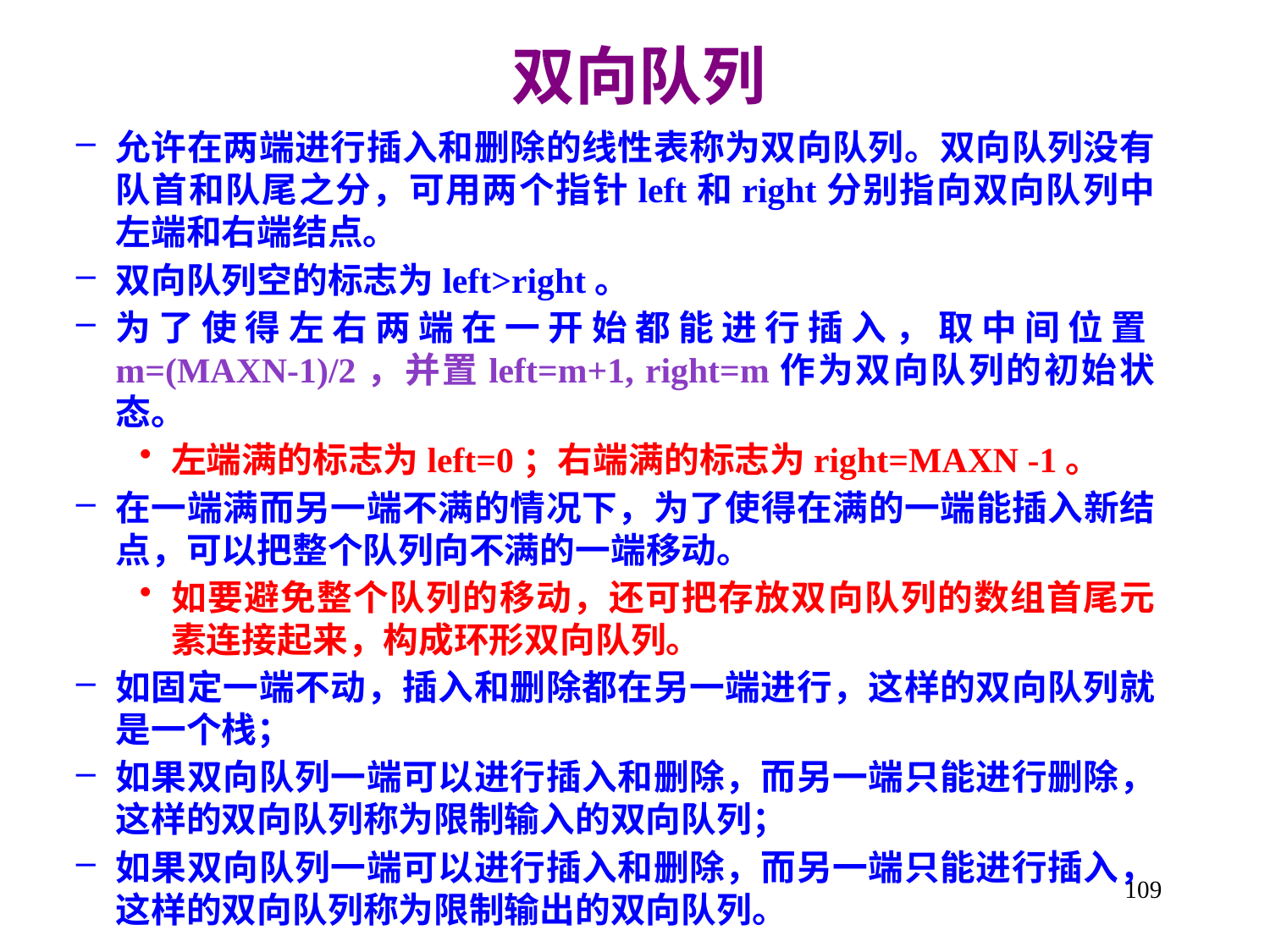

双向队列
允许在两端进行插入和删除的线性表称为双向队列。双向队列没有队首和队尾之分，可用两个指针left和right分别指向双向队列中左端和右端结点。
双向队列空的标志为left>right。
为了使得左右两端在一开始都能进行插入，取中间位置m=(MAXN-1)/2，并置left=m+1, right=m作为双向队列的初始状态。
左端满的标志为left=0；右端满的标志为right=MAXN -1。
在一端满而另一端不满的情况下，为了使得在满的一端能插入新结点，可以把整个队列向不满的一端移动。
如要避免整个队列的移动，还可把存放双向队列的数组首尾元素连接起来，构成环形双向队列。
如固定一端不动，插入和删除都在另一端进行，这样的双向队列就是一个栈；
如果双向队列一端可以进行插入和删除，而另一端只能进行删除，这样的双向队列称为限制输入的双向队列；
如果双向队列一端可以进行插入和删除，而另一端只能进行插入，这样的双向队列称为限制输出的双向队列。

109